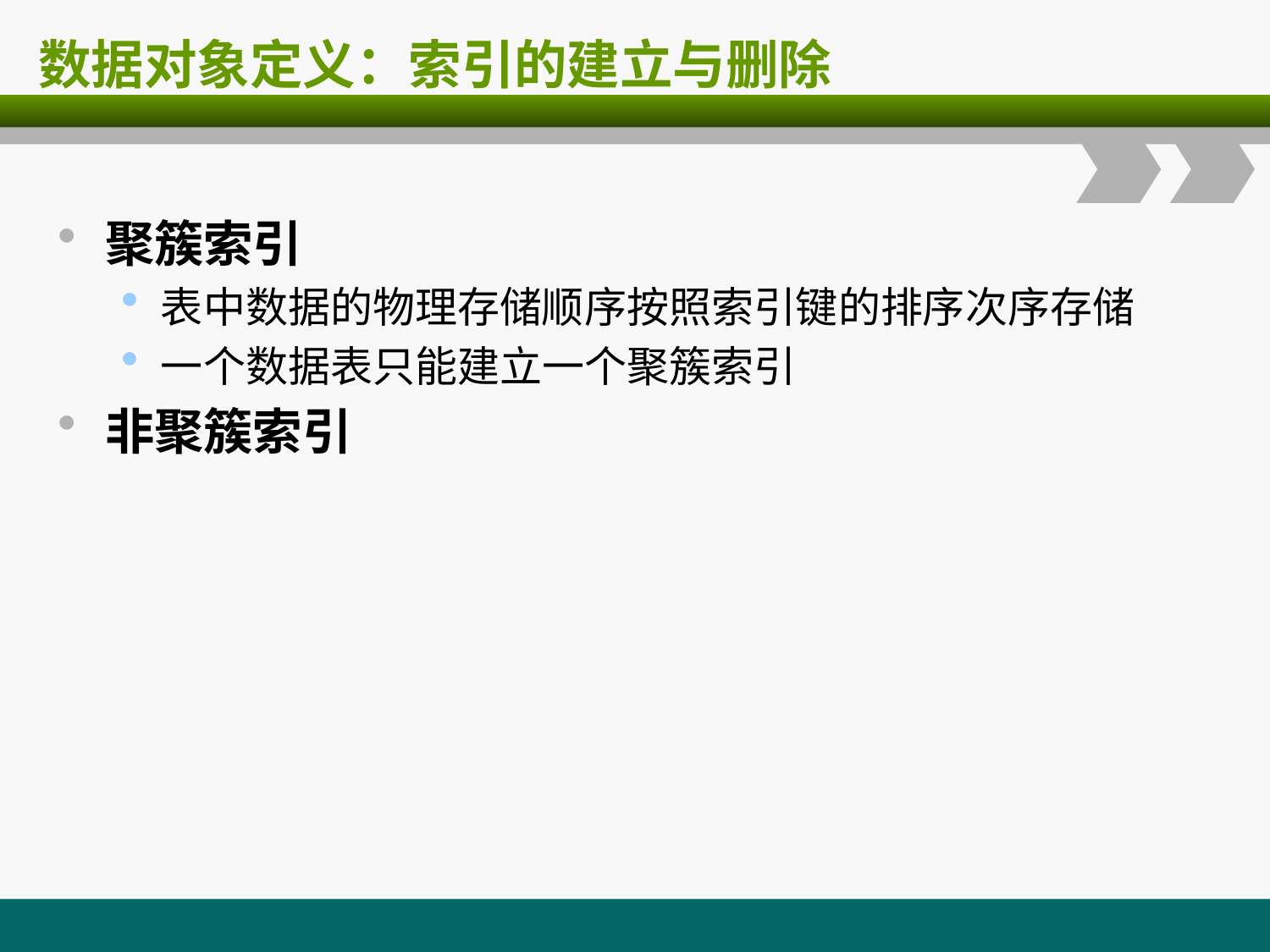

# 数据对象定义：索引的建立与删除
聚簇索引
表中数据的物理存储顺序按照索引键的排序次序存储
一个数据表只能建立一个聚簇索引
非聚簇索引